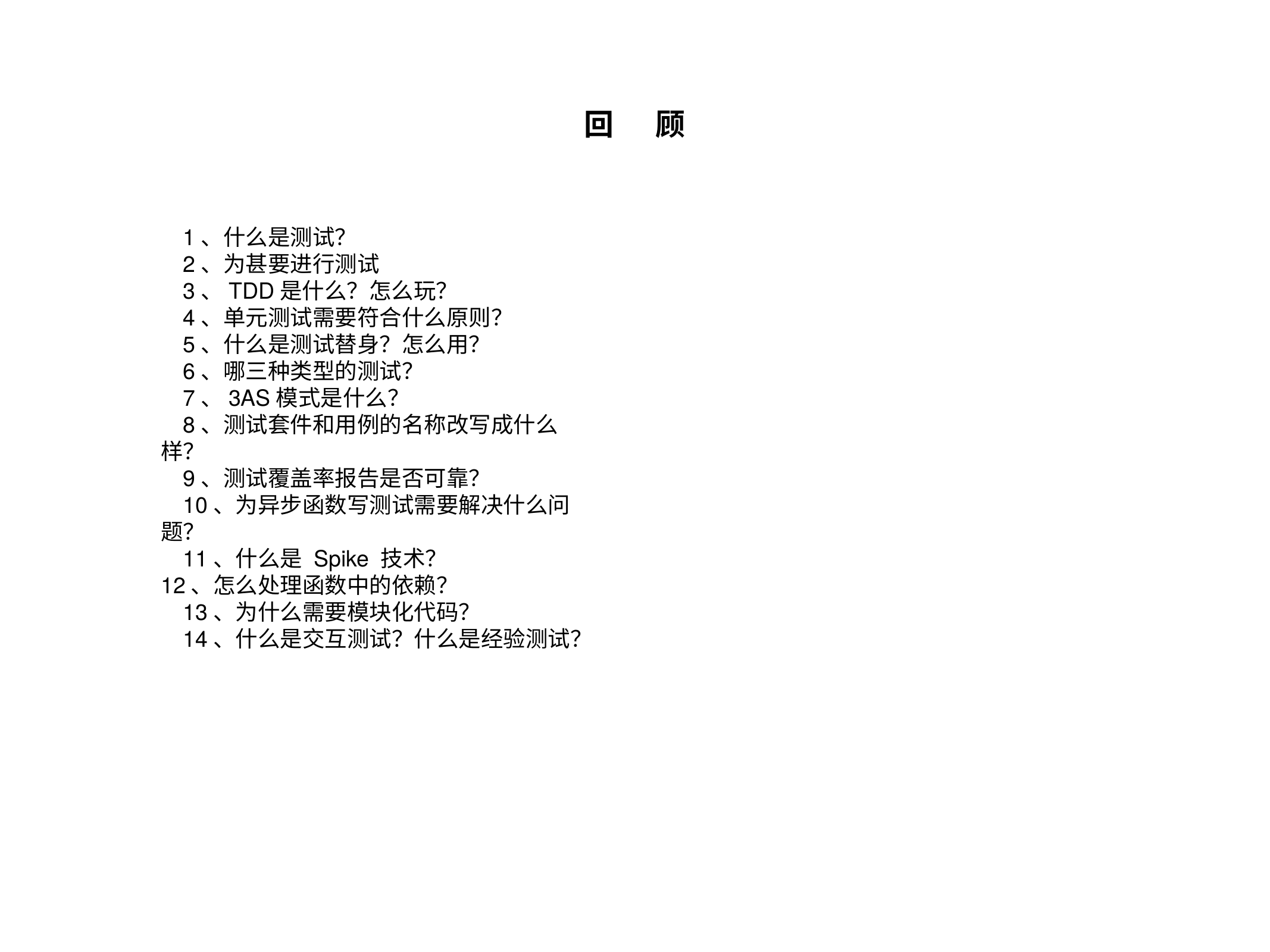

回     顾
1、什么是测试？
2、为甚要进行测试
3、TDD是什么？怎么玩？
4、单元测试需要符合什么原则？
5、什么是测试替身？怎么用？
6、哪三种类型的测试？
7、3AS模式是什么？
8、测试套件和用例的名称改写成什么样？
9、测试覆盖率报告是否可靠？
10、为异步函数写测试需要解决什么问题？
11、什么是 Spike 技术？
12、怎么处理函数中的依赖？
13、为什么需要模块化代码？
14、什么是交互测试？什么是经验测试？